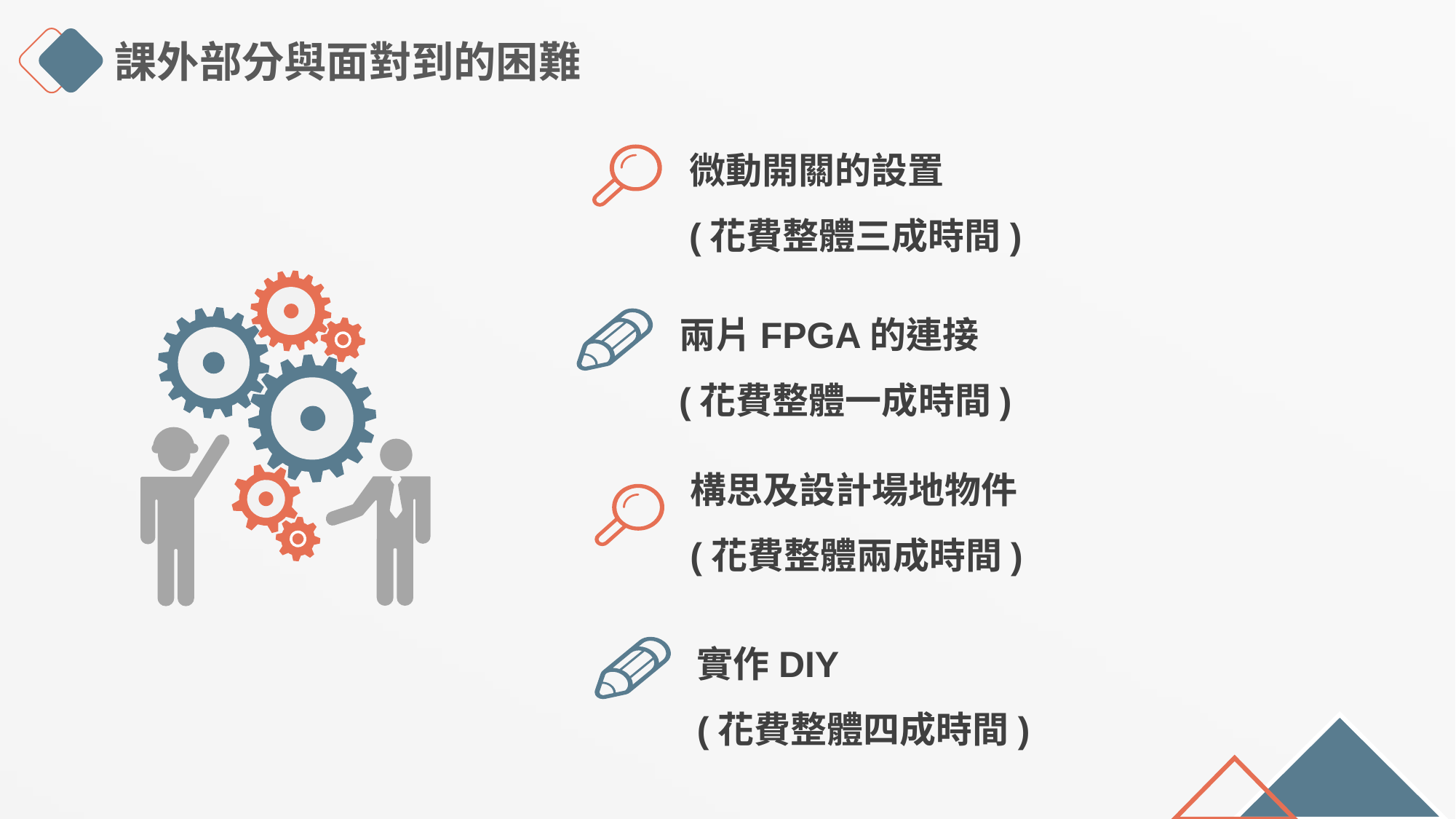

課外部分與面對到的困難

微動開關的設置
(花費整體三成時間)

兩片FPGA的連接
(花費整體一成時間)

構思及設計場地物件
(花費整體兩成時間)

實作DIY
(花費整體四成時間)